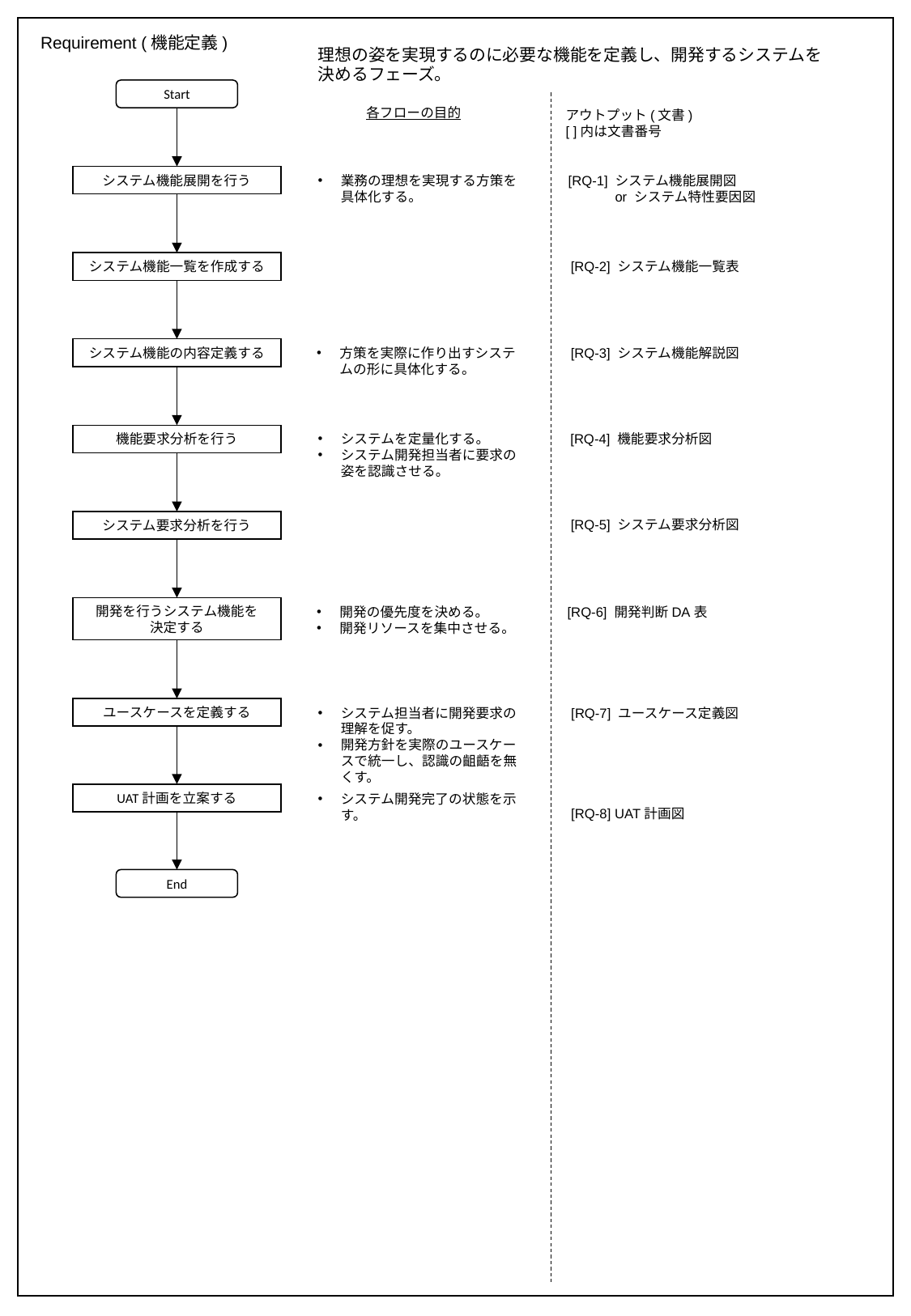

Requirement (機能定義)
理想の姿を実現するのに必要な機能を定義し、開発するシステムを決めるフェーズ。
Start
各フローの目的
アウトプット(文書)
[ ]内は文書番号
システム機能展開を行う
業務の理想を実現する方策を具体化する。
[RQ-1] システム機能展開図
　　　 or システム特性要因図
[RQ-2] システム機能一覧表
システム機能一覧を作成する
システム機能の内容定義する
方策を実際に作り出すシステムの形に具体化する。
[RQ-3] システム機能解説図
システムを定量化する。
システム開発担当者に要求の姿を認識させる。
[RQ-4] 機能要求分析図
機能要求分析を行う
[RQ-5] システム要求分析図
システム要求分析を行う
開発を行うシステム機能を
決定する
開発の優先度を決める。
開発リソースを集中させる。
[RQ-6] 開発判断DA表
ユースケースを定義する
システム担当者に開発要求の理解を促す。
開発方針を実際のユースケースで統一し、認識の齟齬を無くす。
[RQ-7] ユースケース定義図
UAT計画を立案する
システム開発完了の状態を示す。
[RQ-8] UAT計画図
End